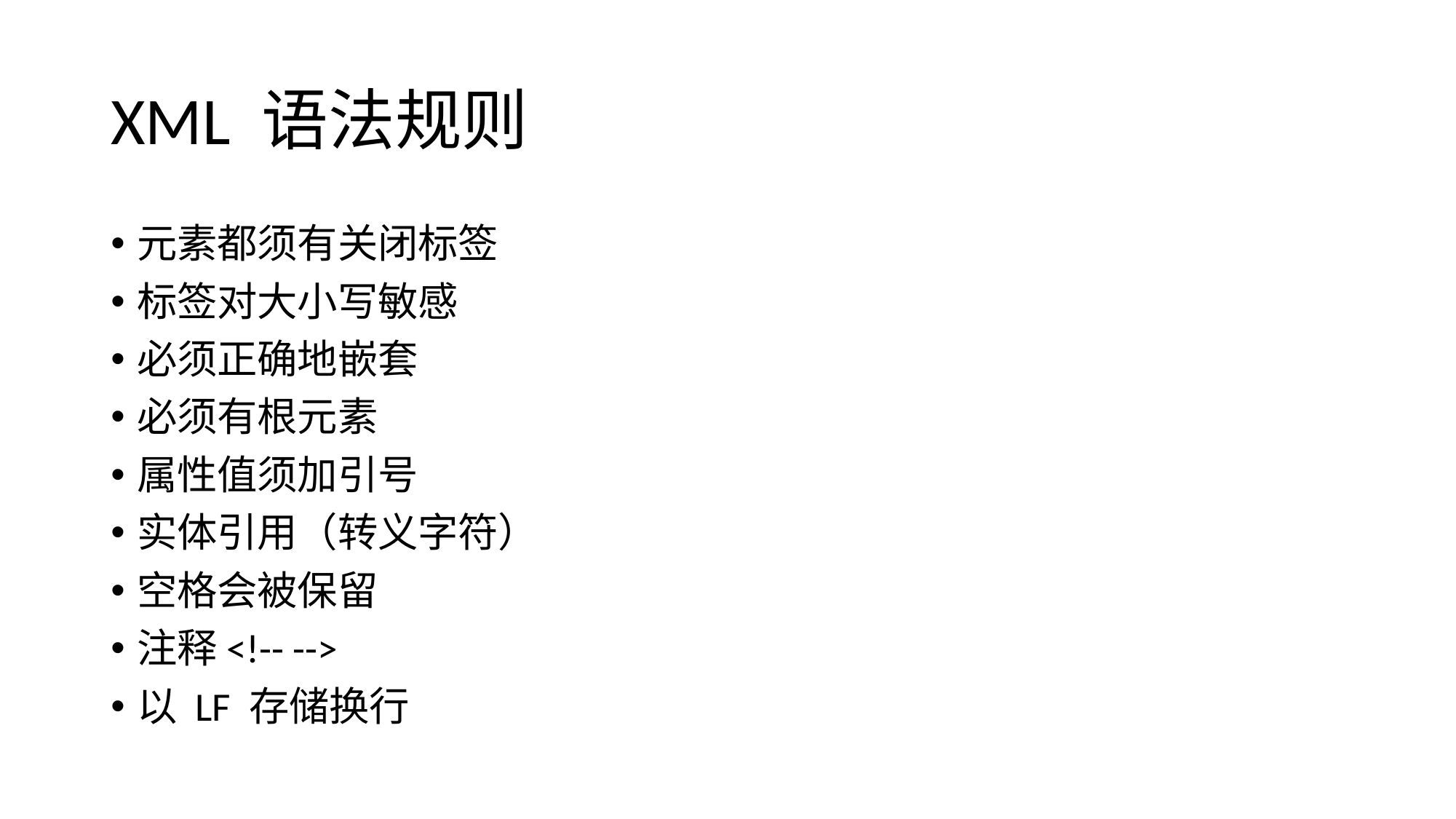

# XML 语法规则
元素都须有关闭标签
标签对大小写敏感
必须正确地嵌套
必须有根元素
属性值须加引号
实体引用（转义字符）
空格会被保留
注释<!-- -->
以 LF 存储换行